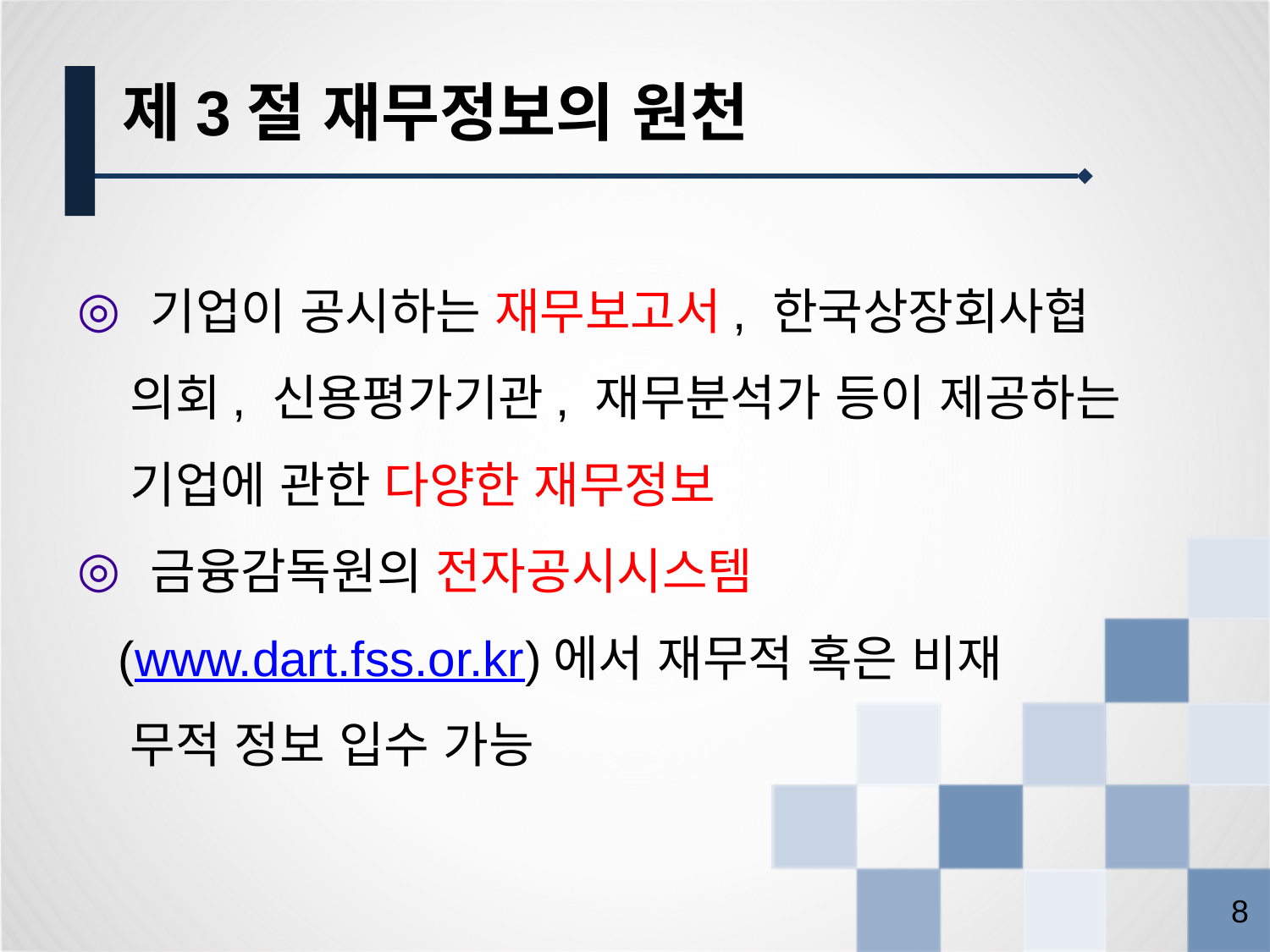

제3절 재무정보의 원천

 기업이 공시하는 재무보고서, 한국상장회사협
   의회, 신용평가기관, 재무분석가 등이 제공하는
   기업에 관한 다양한 재무정보
 금융감독원의 전자공시시스템
   (www.dart.fss.or.kr)에서 재무적 혹은 비재
   무적 정보 입수 가능
8